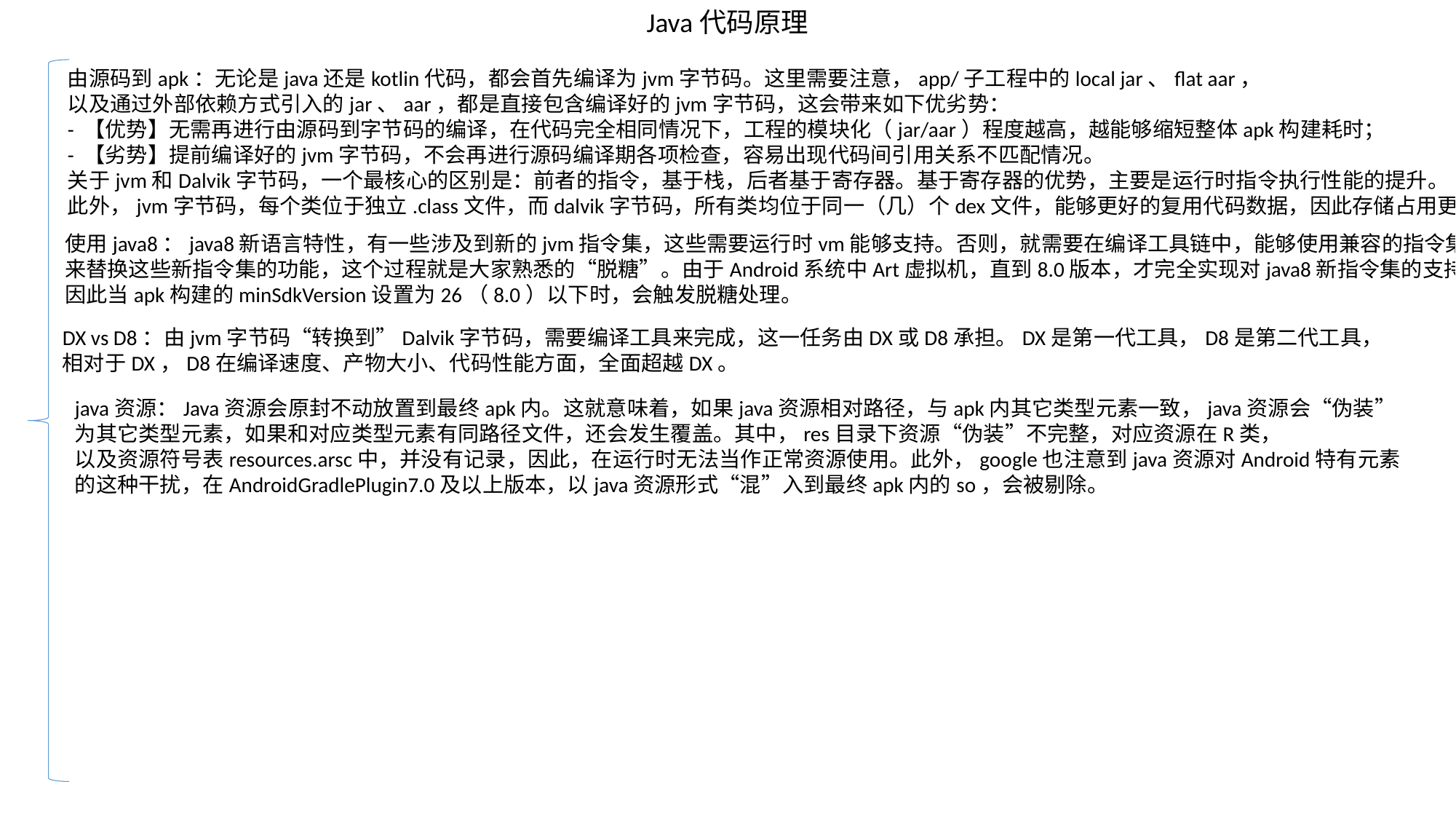

Java代码原理

由源码到apk：无论是java还是kotlin代码，都会首先编译为jvm字节码。这里需要注意，app/子工程中的local jar、flat aar，
以及通过外部依赖方式引入的jar、aar，都是直接包含编译好的jvm字节码，这会带来如下优劣势：
- 【优势】无需再进行由源码到字节码的编译，在代码完全相同情况下，工程的模块化（jar/aar）程度越高，越能够缩短整体apk构建耗时；
- 【劣势】提前编译好的jvm字节码，不会再进行源码编译期各项检查，容易出现代码间引用关系不匹配情况。
关于jvm和Dalvik字节码，一个最核心的区别是：前者的指令，基于栈，后者基于寄存器。基于寄存器的优势，主要是运行时指令执行性能的提升。
此外，jvm字节码，每个类位于独立.class文件，而dalvik字节码，所有类均位于同一（几）个dex文件，能够更好的复用代码数据，因此存储占用更低。
使用java8：java8新语言特性，有一些涉及到新的jvm指令集，这些需要运行时vm能够支持。否则，就需要在编译工具链中，能够使用兼容的指令集
来替换这些新指令集的功能，这个过程就是大家熟悉的“脱糖”。由于Android系统中Art虚拟机，直到8.0版本，才完全实现对java8新指令集的支持，
因此当apk构建的minSdkVersion设置为26（8.0）以下时，会触发脱糖处理。
DX vs D8：由jvm字节码“转换到”Dalvik字节码，需要编译工具来完成，这一任务由DX或D8承担。DX是第一代工具，D8是第二代工具，
相对于DX，D8在编译速度、产物大小、代码性能方面，全面超越DX。
java资源：Java资源会原封不动放置到最终apk内。这就意味着，如果java资源相对路径，与apk内其它类型元素一致，java资源会“伪装”
为其它类型元素，如果和对应类型元素有同路径文件，还会发生覆盖。其中，res目录下资源“伪装”不完整，对应资源在R类，
以及资源符号表resources.arsc中，并没有记录，因此，在运行时无法当作正常资源使用。此外，google也注意到java资源对Android特有元素
的这种干扰，在AndroidGradlePlugin7.0及以上版本，以java资源形式“混”入到最终apk内的so，会被剔除。